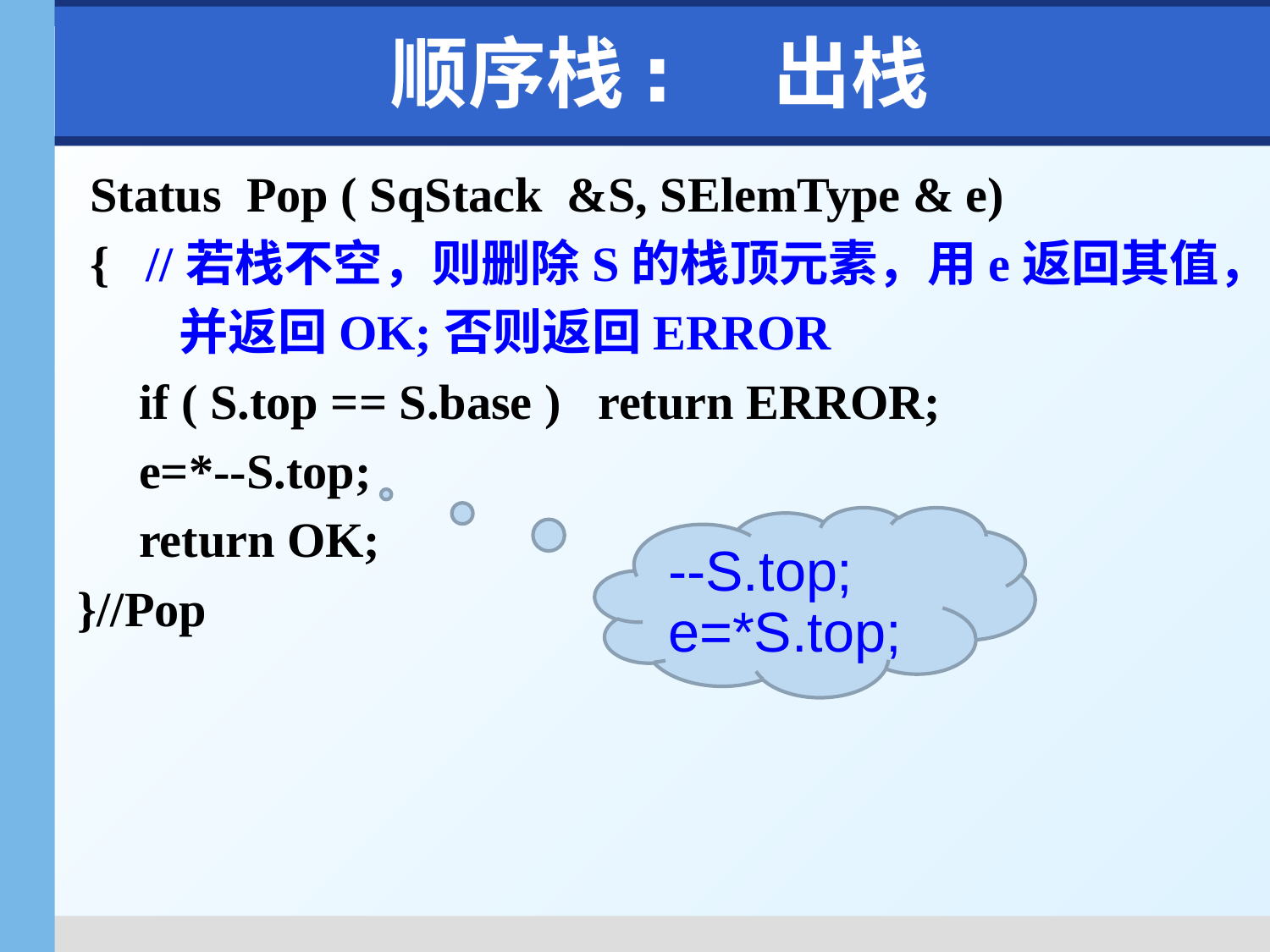

# 顺序栈:   出栈
 Status  Pop ( SqStack  &S, SElemType & e)
 {   //若栈不空，则删除S的栈顶元素，用e返回其值，
        并返回OK;否则返回ERROR
     if ( S.top == S.base )   return ERROR;
     e=*--S.top;
     return OK;
}//Pop
--S.top;
e=*S.top;